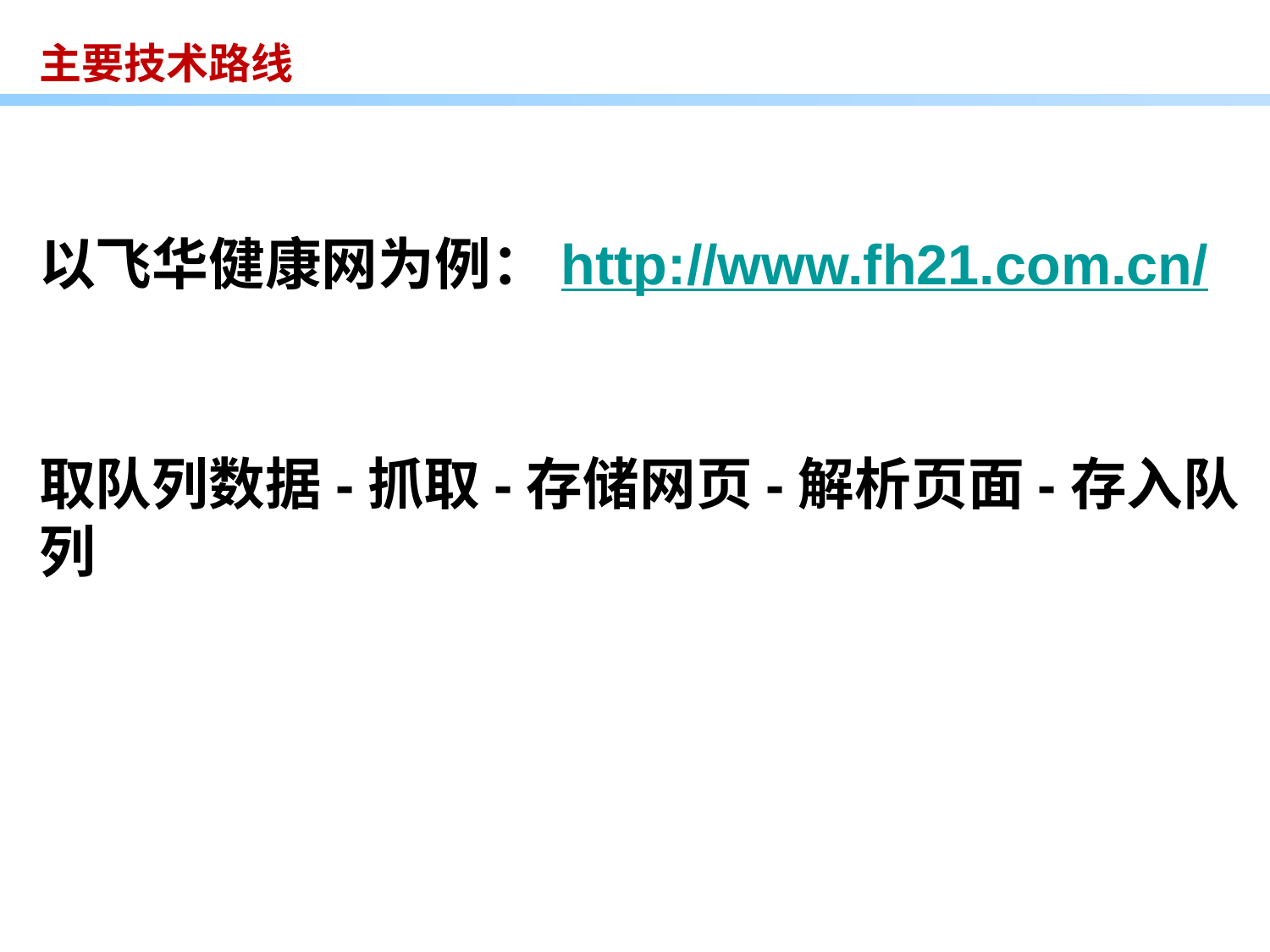

主要技术路线

以飞华健康网为例：http://www.fh21.com.cn/

取队列数据-抓取-存储网页-解析页面-存入队列